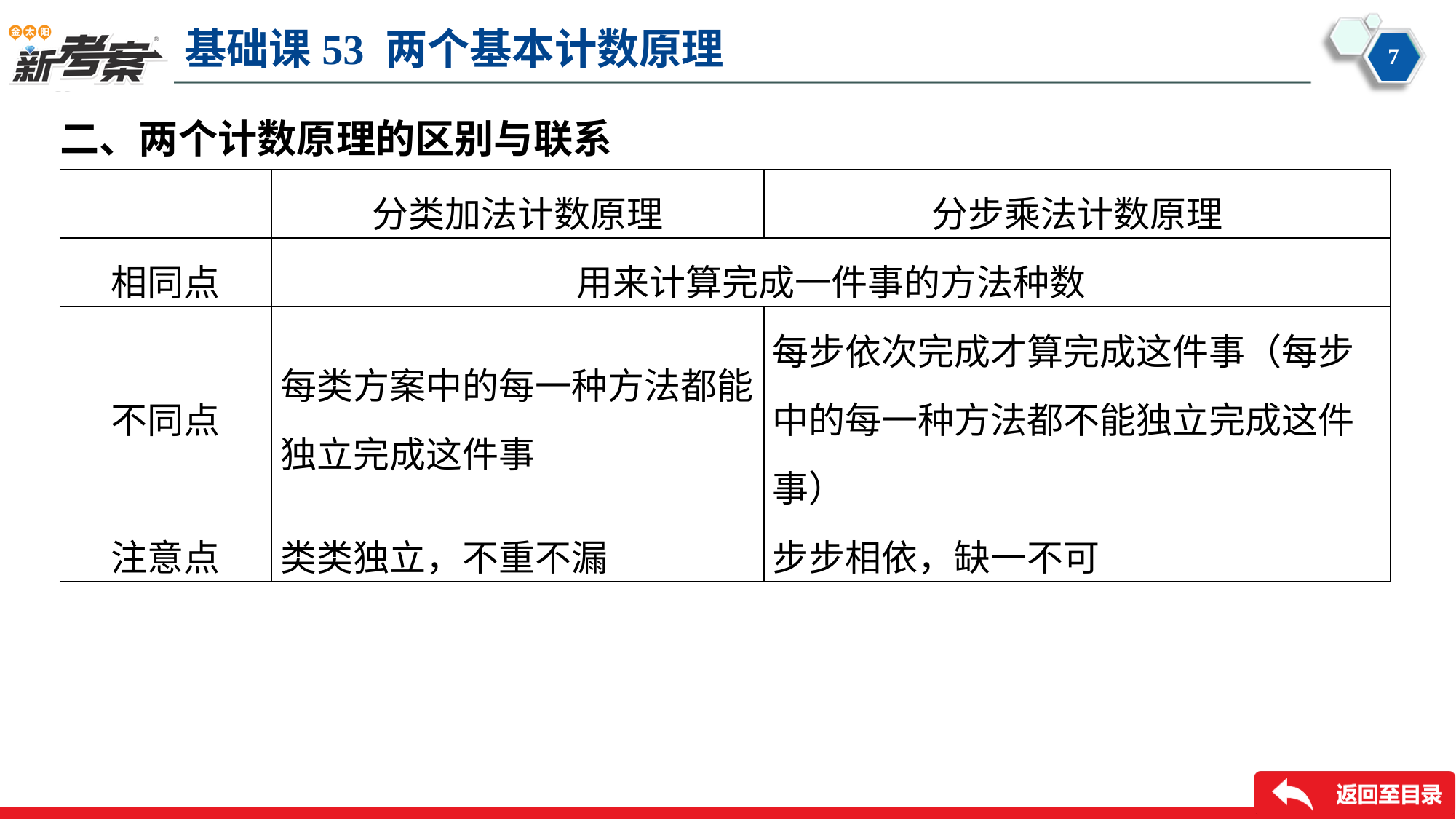

二、两个计数原理的区别与联系
|  | 分类加法计数原理 | 分步乘法计数原理 |
| --- | --- | --- |
| 相同点 | 用来计算完成一件事的方法种数 |  |
| 不同点 | 每类方案中的每一种方法都能 独立完成这件事 | 每步依次完成才算完成这件事（每步 中的每一种方法都不能独立完成这件 事） |
| 注意点 | 类类独立，不重不漏 | 步步相依，缺一不可 |